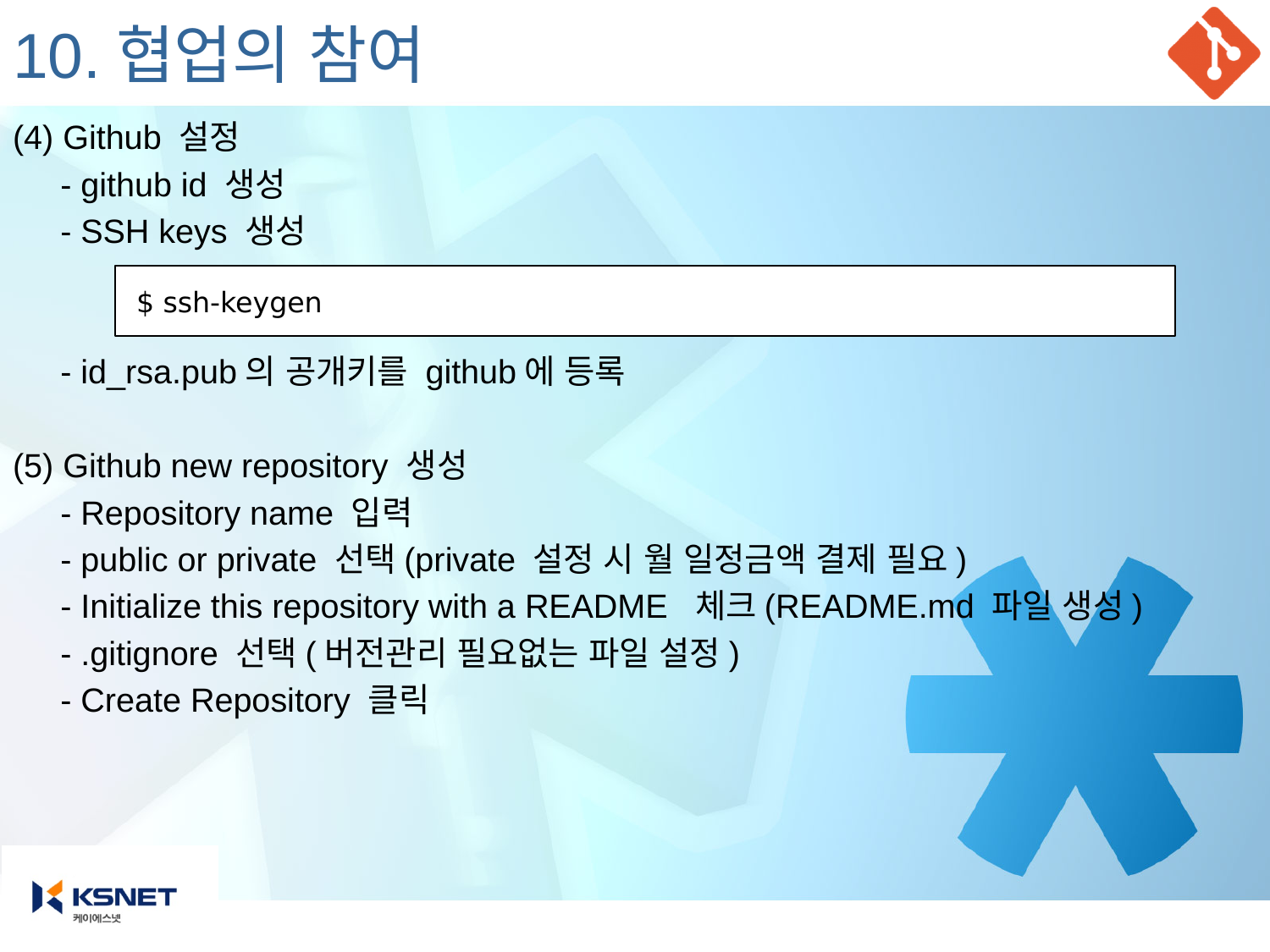

# 10.협업의 참여
(4) Github 설정
	- github id 생성
	- SSH keys 생성

	- id_rsa.pub의 공개키를 github에 등록

(5) Github new repository 생성
	- Repository name 입력
	- public or private 선택(private 설정 시 월 일정금액 결제 필요)
	- Initialize this repository with a README  체크(README.md 파일 생성)
	- .gitignore 선택(버전관리 필요없는 파일 설정)
	- Create Repository 클릭

 $ ssh-keygen